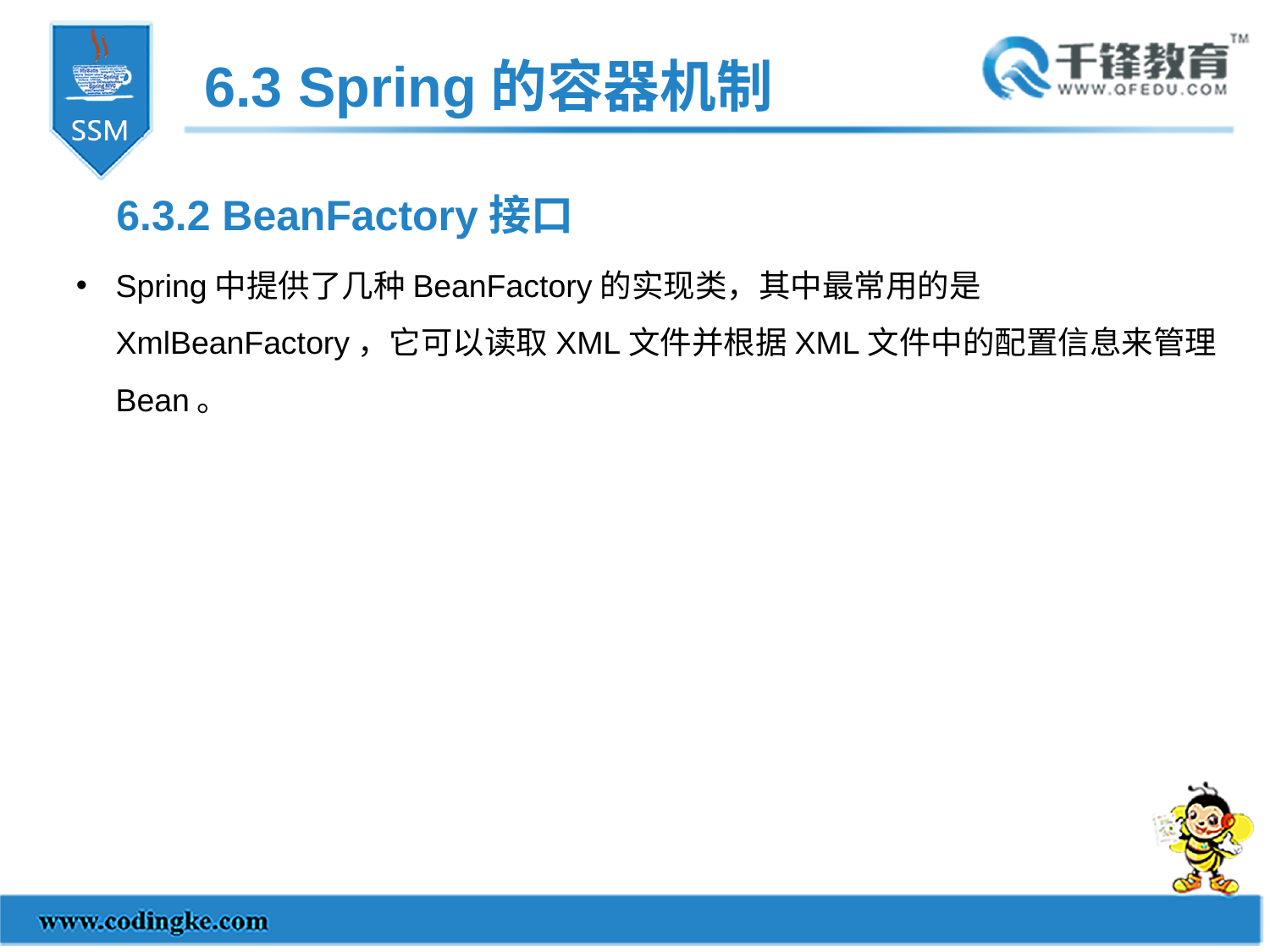

6.3 Spring的容器机制
6.3.2 BeanFactory接口
Spring中提供了几种BeanFactory的实现类，其中最常用的是XmlBeanFactory，它可以读取XML文件并根据XML文件中的配置信息来管理Bean。